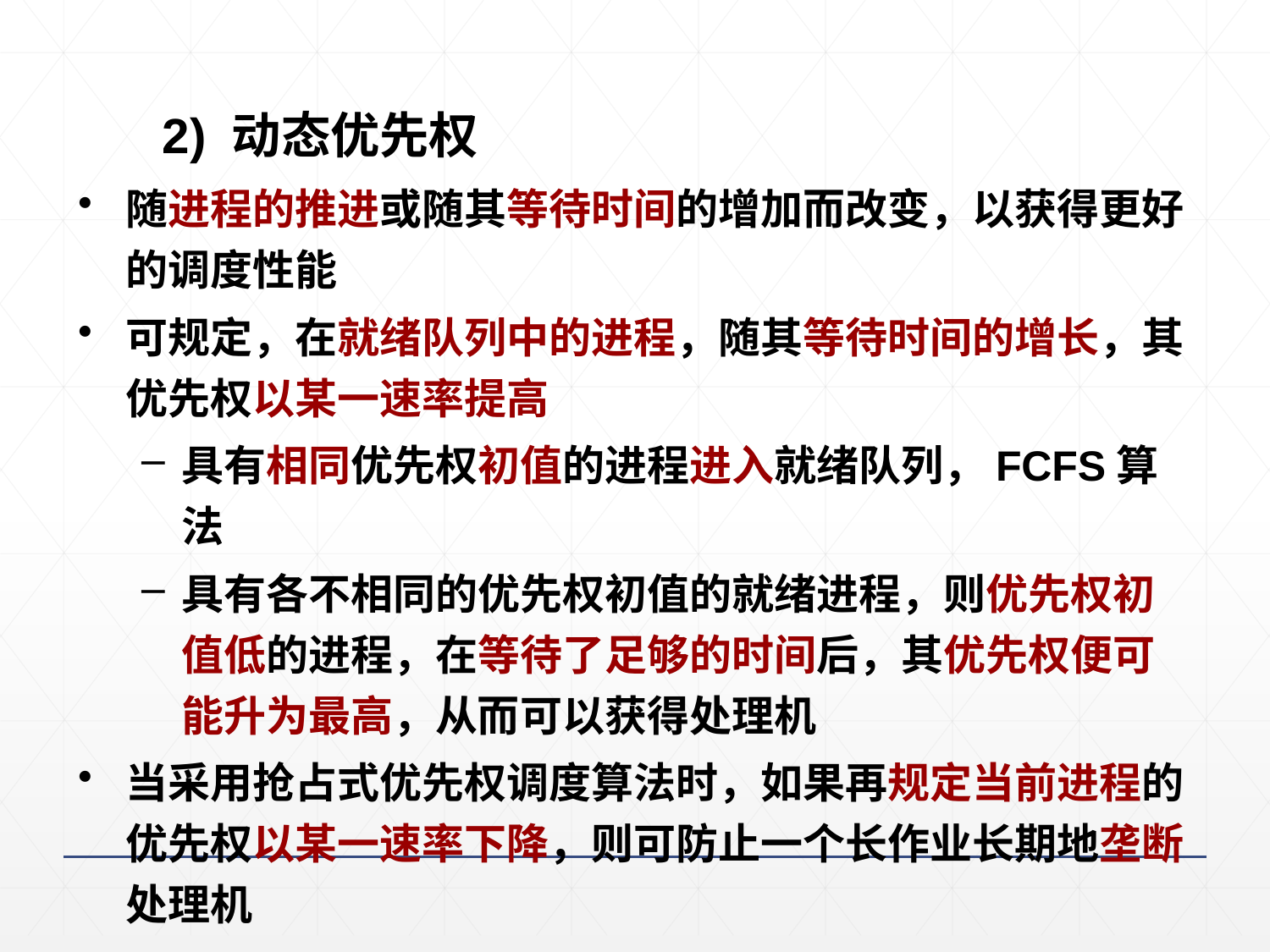

65
        2) 动态优先权
随进程的推进或随其等待时间的增加而改变，以获得更好的调度性能
可规定，在就绪队列中的进程，随其等待时间的增长，其优先权以某一速率提高
具有相同优先权初值的进程进入就绪队列，FCFS算法
具有各不相同的优先权初值的就绪进程，则优先权初值低的进程，在等待了足够的时间后，其优先权便可能升为最高，从而可以获得处理机
当采用抢占式优先权调度算法时，如果再规定当前进程的优先权以某一速率下降，则可防止一个长作业长期地垄断处理机